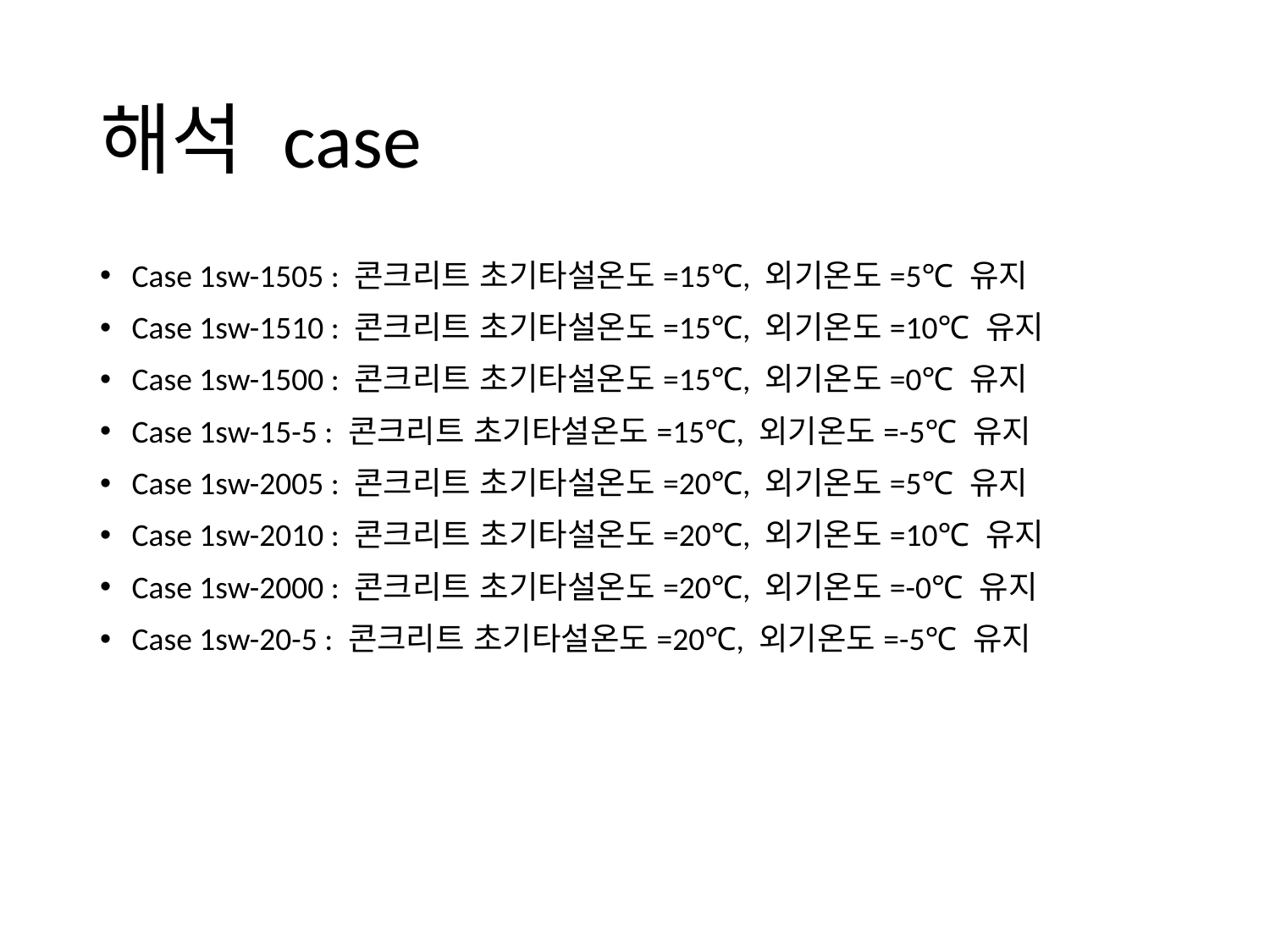

# 해석 case
Case 1sw-1505 : 콘크리트 초기타설온도=15℃, 외기온도=5℃ 유지
Case 1sw-1510 : 콘크리트 초기타설온도=15℃, 외기온도=10℃ 유지
Case 1sw-1500 : 콘크리트 초기타설온도=15℃, 외기온도=0℃ 유지
Case 1sw-15-5 : 콘크리트 초기타설온도=15℃, 외기온도=-5℃ 유지
Case 1sw-2005 : 콘크리트 초기타설온도=20℃, 외기온도=5℃ 유지
Case 1sw-2010 : 콘크리트 초기타설온도=20℃, 외기온도=10℃ 유지
Case 1sw-2000 : 콘크리트 초기타설온도=20℃, 외기온도=-0℃ 유지
Case 1sw-20-5 : 콘크리트 초기타설온도=20℃, 외기온도=-5℃ 유지